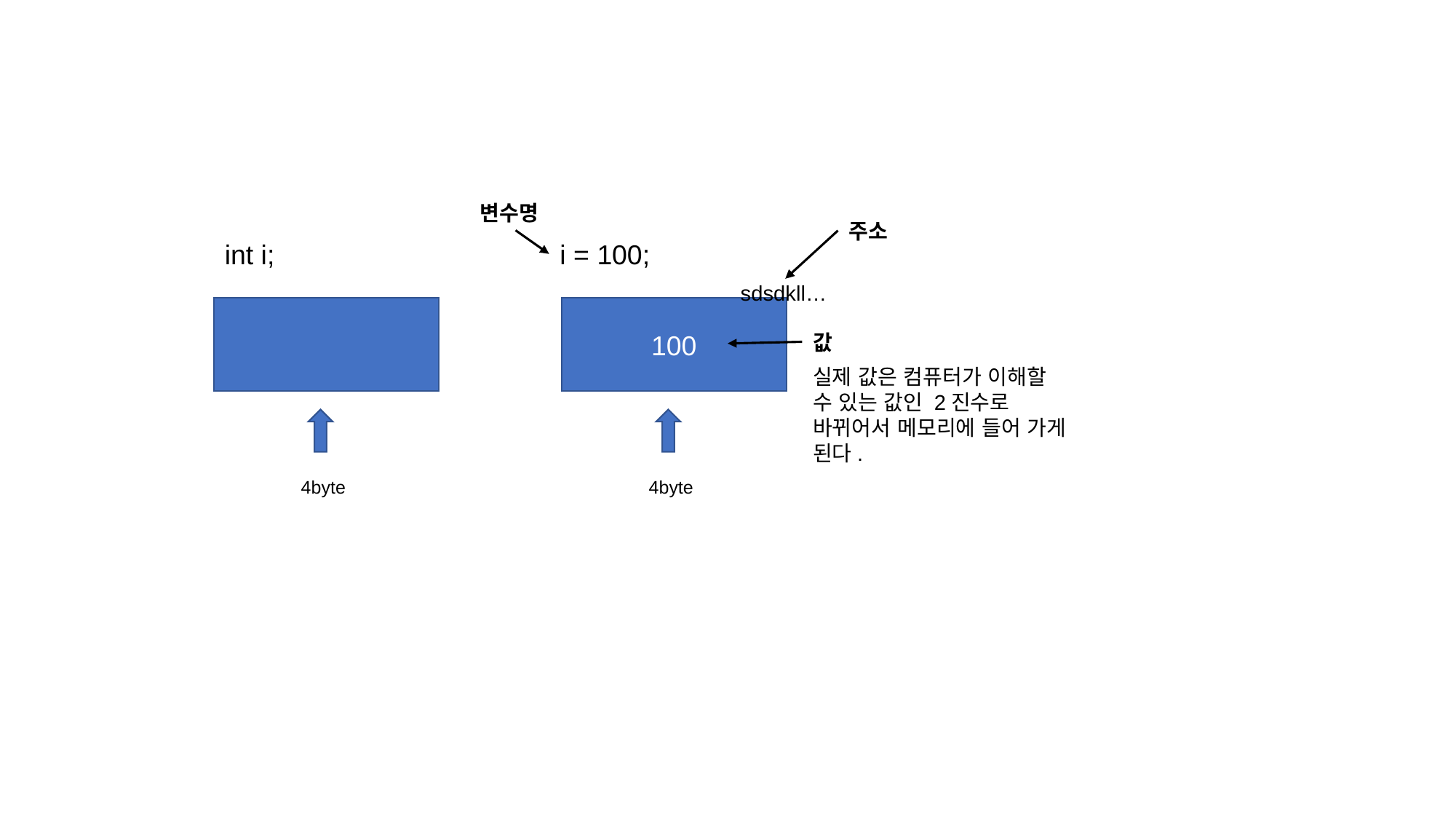

변수명
주소
int i;
i = 100;
sdsdkll…

100
값
실제 값은 컴퓨터가 이해할 수 있는 값인 2진수로
바뀌어서 메모리에 들어 가게 된다.

4byte
4byte